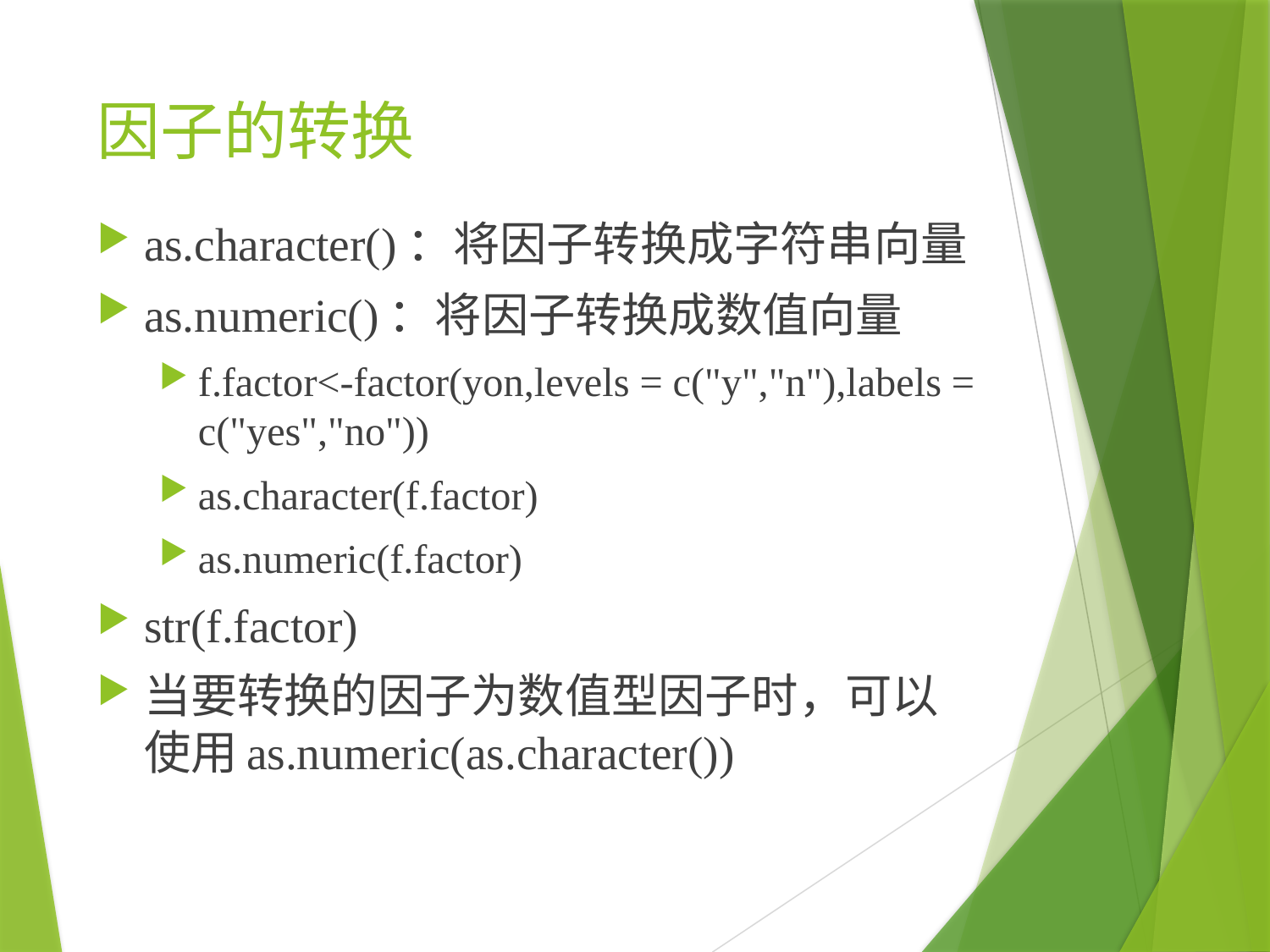

# 因子的转换
as.character()：将因子转换成字符串向量
as.numeric()：将因子转换成数值向量
f.factor<-factor(yon,levels = c("y","n"),labels = c("yes","no"))
as.character(f.factor)
as.numeric(f.factor)
str(f.factor)
当要转换的因子为数值型因子时，可以使用as.numeric(as.character())